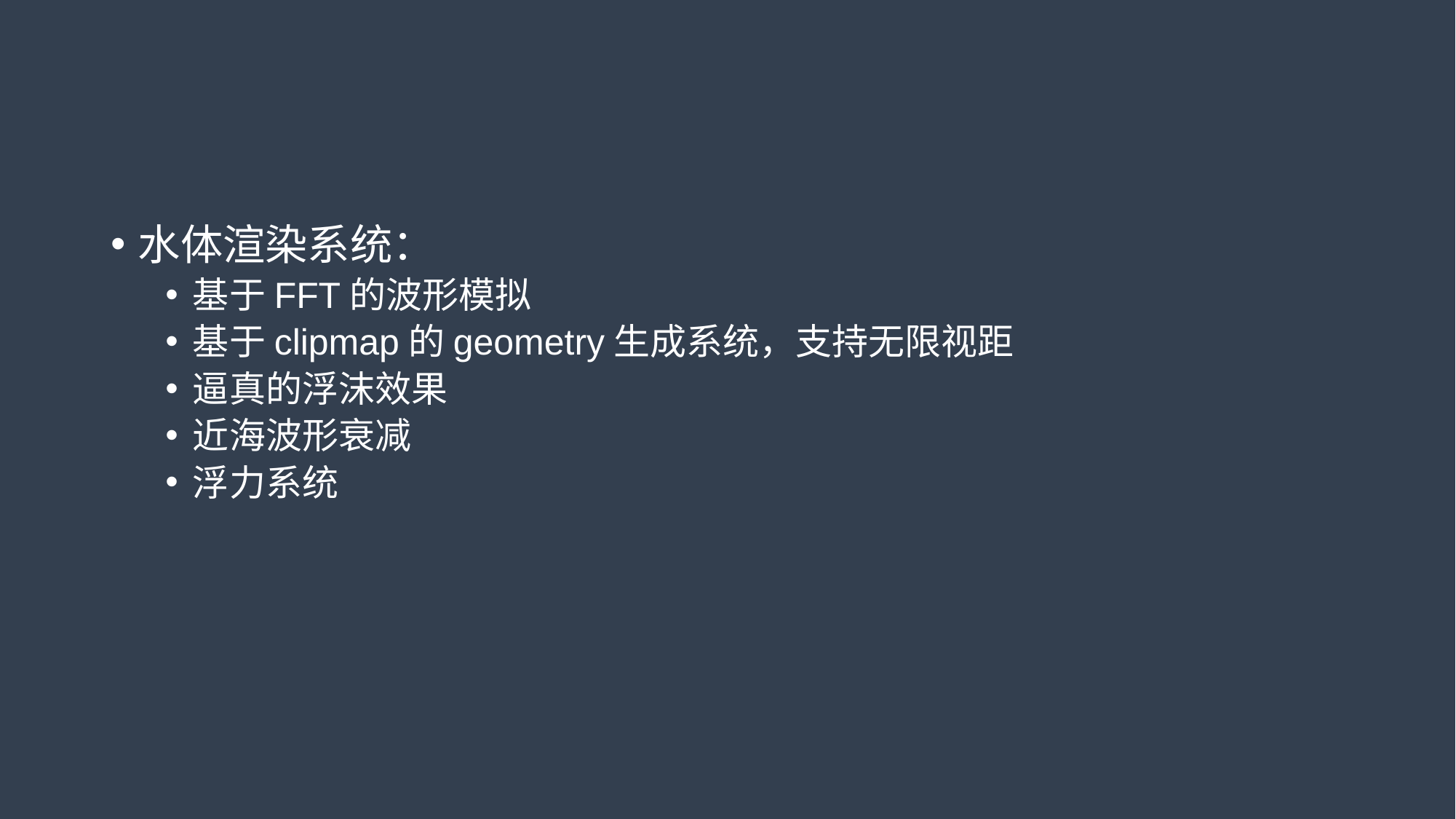

#
水体渲染系统：
基于FFT的波形模拟
基于clipmap的geometry生成系统，支持无限视距
逼真的浮沫效果
近海波形衰减
浮力系统